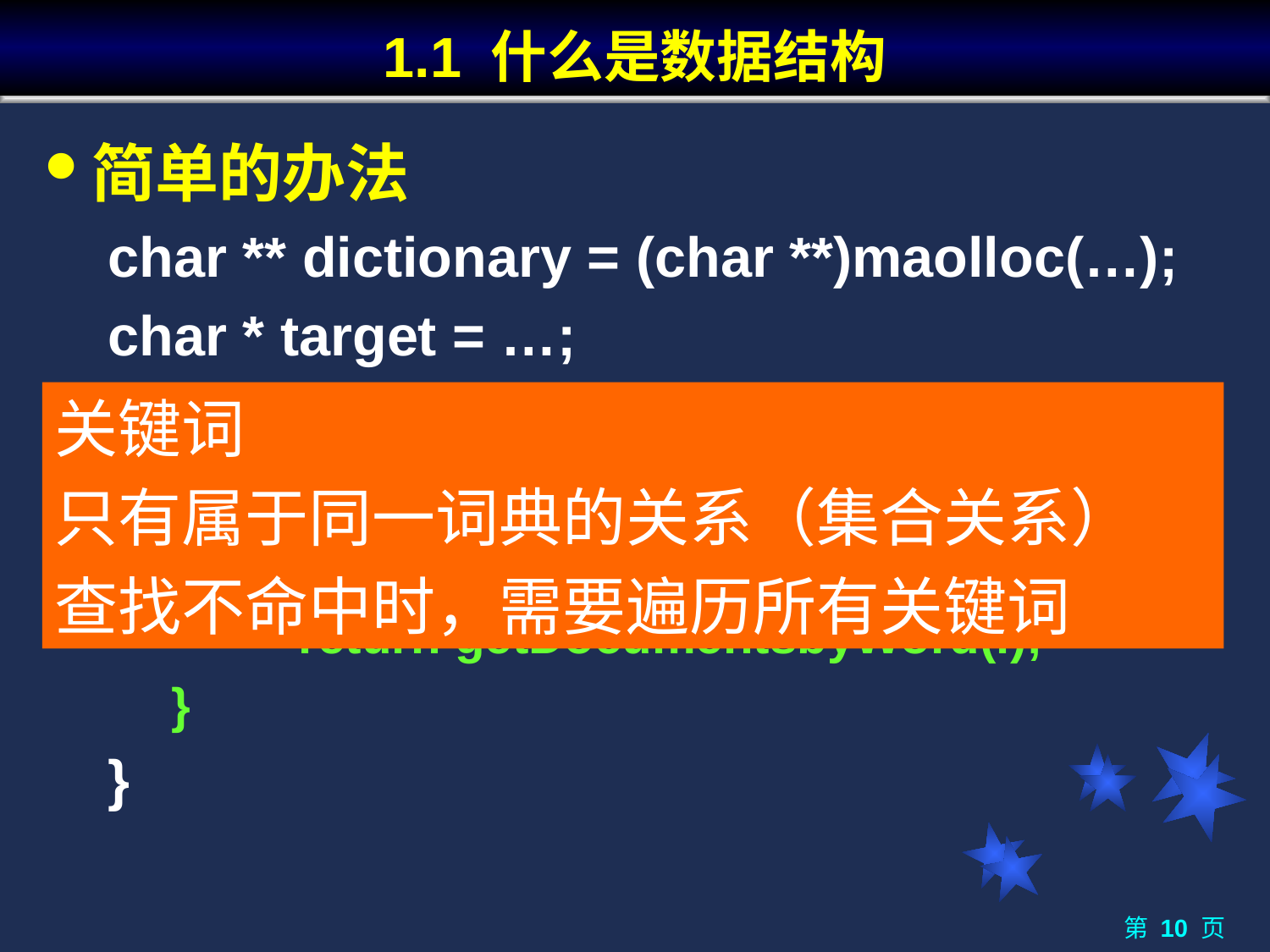

# 1.1 什么是数据结构
简单的办法
char ** dictionary = (char **)maolloc(…);
char * target = …;
…
for (int i=0;i<size;i++){
If (strcmp(dictionary[i], target)==0) {
	return getDocumentsbyWord(i);
}
}

关键词
只有属于同一词典的关系（集合关系）
查找不命中时，需要遍历所有关键词
第 10 页